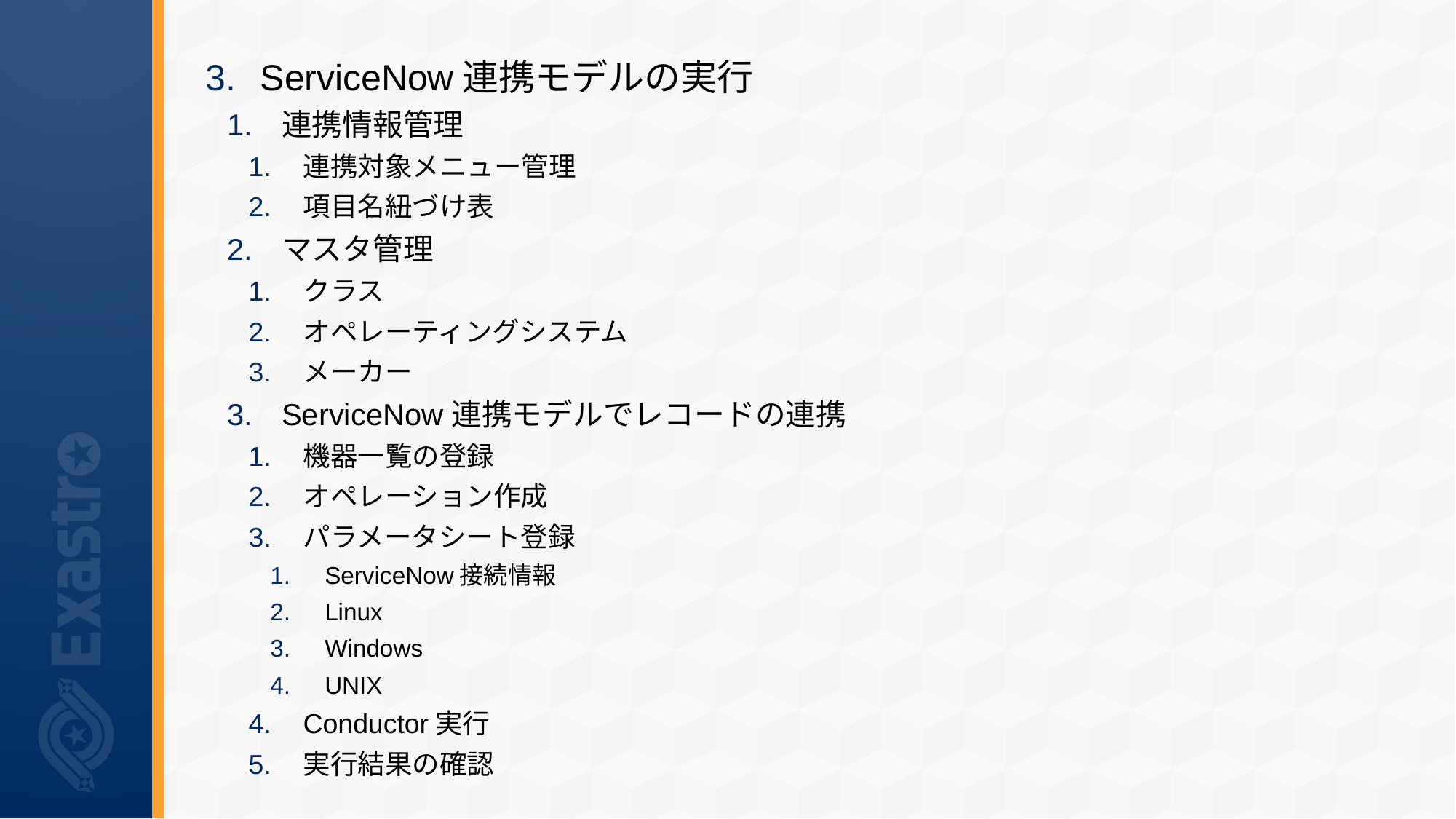

ServiceNow連携モデルの実行
連携情報管理
連携対象メニュー管理
項目名紐づけ表
マスタ管理
クラス
オペレーティングシステム
メーカー
ServiceNow連携モデルでレコードの連携
機器一覧の登録
オペレーション作成
パラメータシート登録
ServiceNow接続情報
Linux
Windows
UNIX
Conductor実行
実行結果の確認